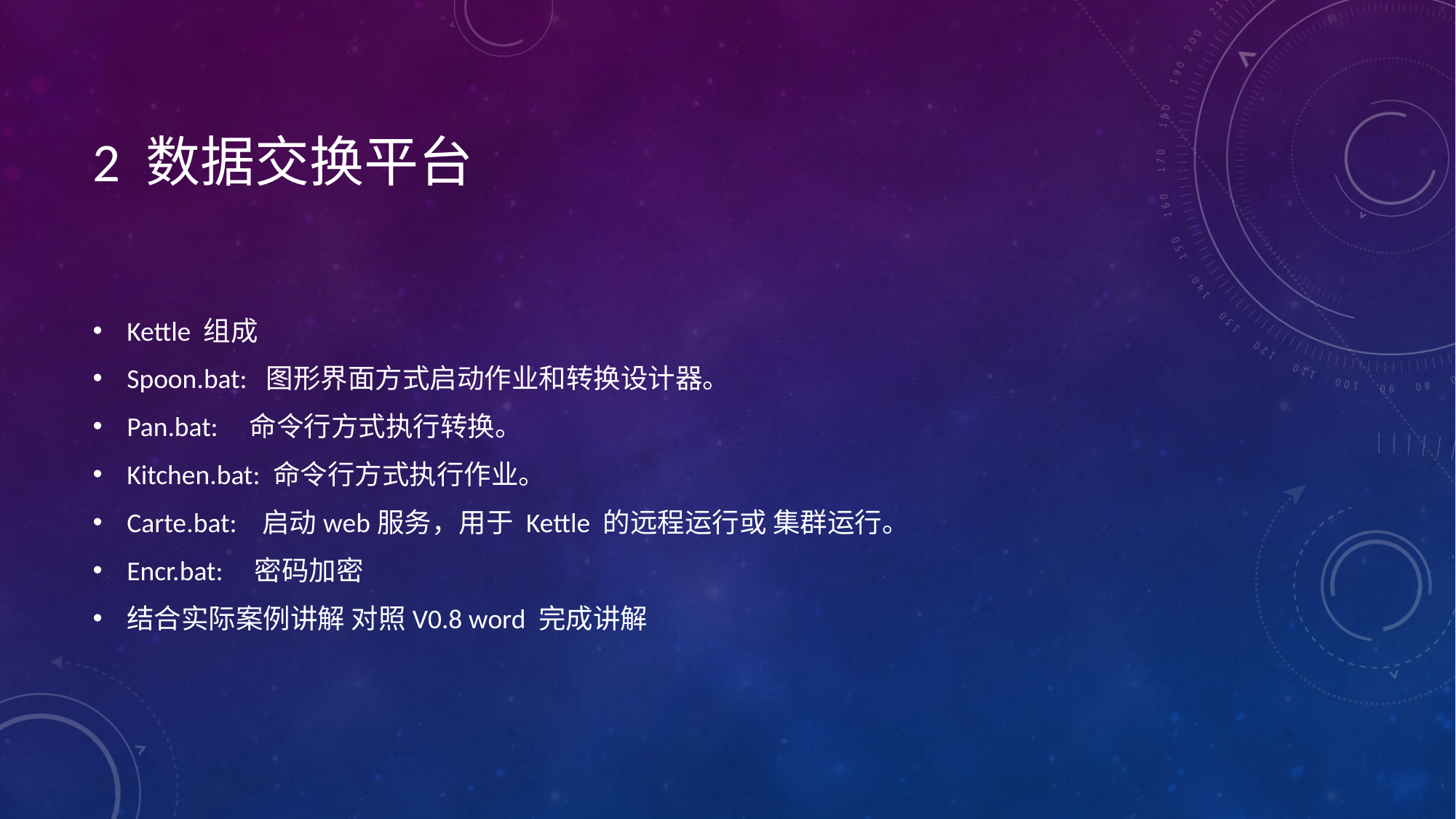

# 2 数据交换平台
Kettle 组成
Spoon.bat:  图形界面方式启动作业和转换设计器。
Pan.bat:    命令行方式执行转换。
Kitchen.bat: 命令行方式执行作业。
Carte.bat:   启动web服务，用于 Kettle 的远程运行或 集群运行。
Encr.bat:    密码加密
结合实际案例讲解 对照V0.8 word 完成讲解